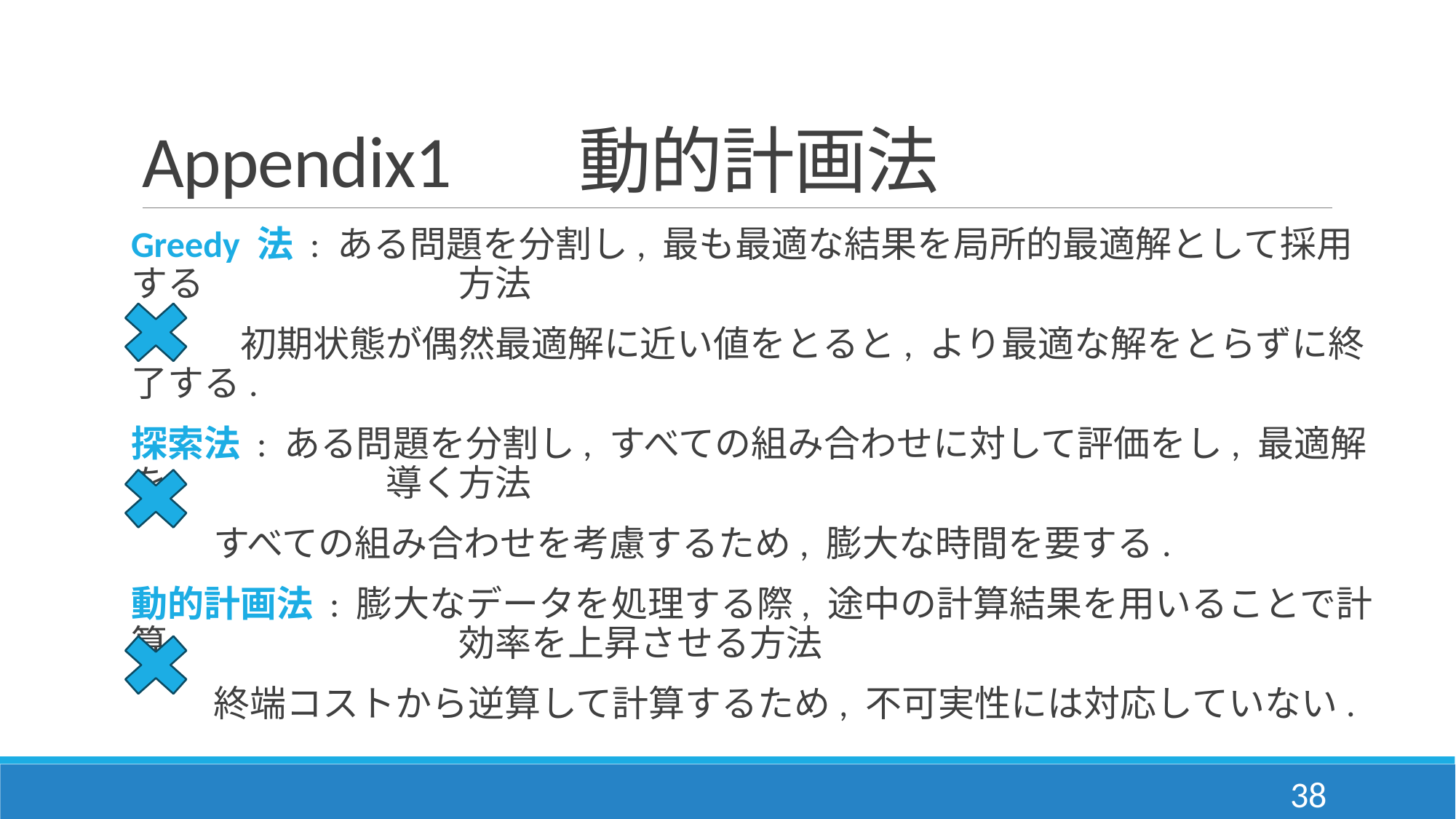

# Appendix1		動的計画法
Greedy 法 : ある問題を分割し, 最も最適な結果を局所的最適解として採用する	　　	　　　方法
　　　初期状態が偶然最適解に近い値をとると, より最適な解をとらずに終了する.
探索法 : ある問題を分割し, すべての組み合わせに対して評価をし, 最適解を		　導く方法
         すべての組み合わせを考慮するため, 膨大な時間を要する.
動的計画法 : 膨大なデータを処理する際, 途中の計算結果を用いることで計算			効率を上昇させる方法
         終端コストから逆算して計算するため, 不可実性には対応していない.

38